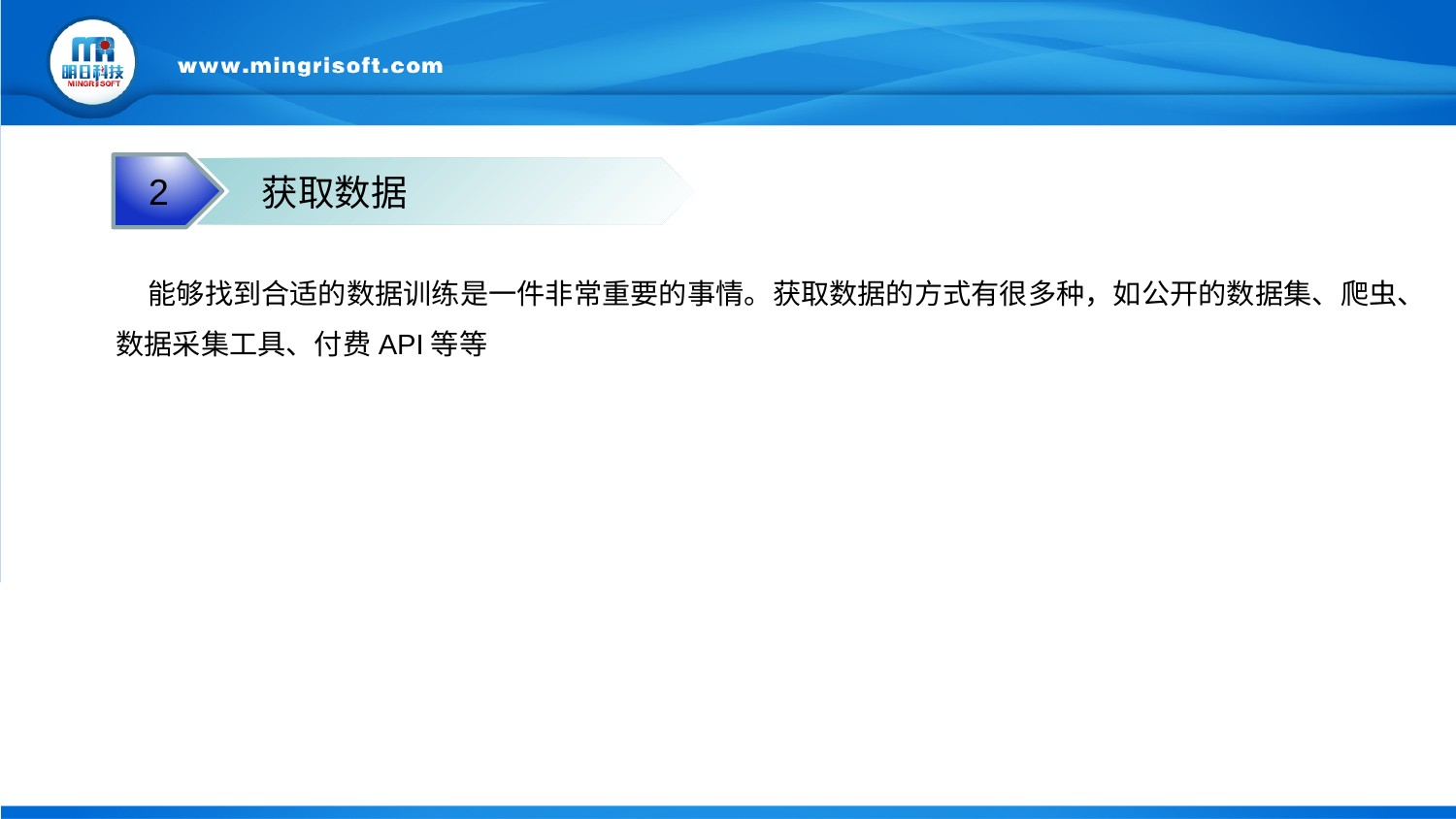

2
 获取数据
    能够找到合适的数据训练是一件非常重要的事情。获取数据的方式有很多种，如公开的数据集、爬虫、数据采集工具、付费API等等